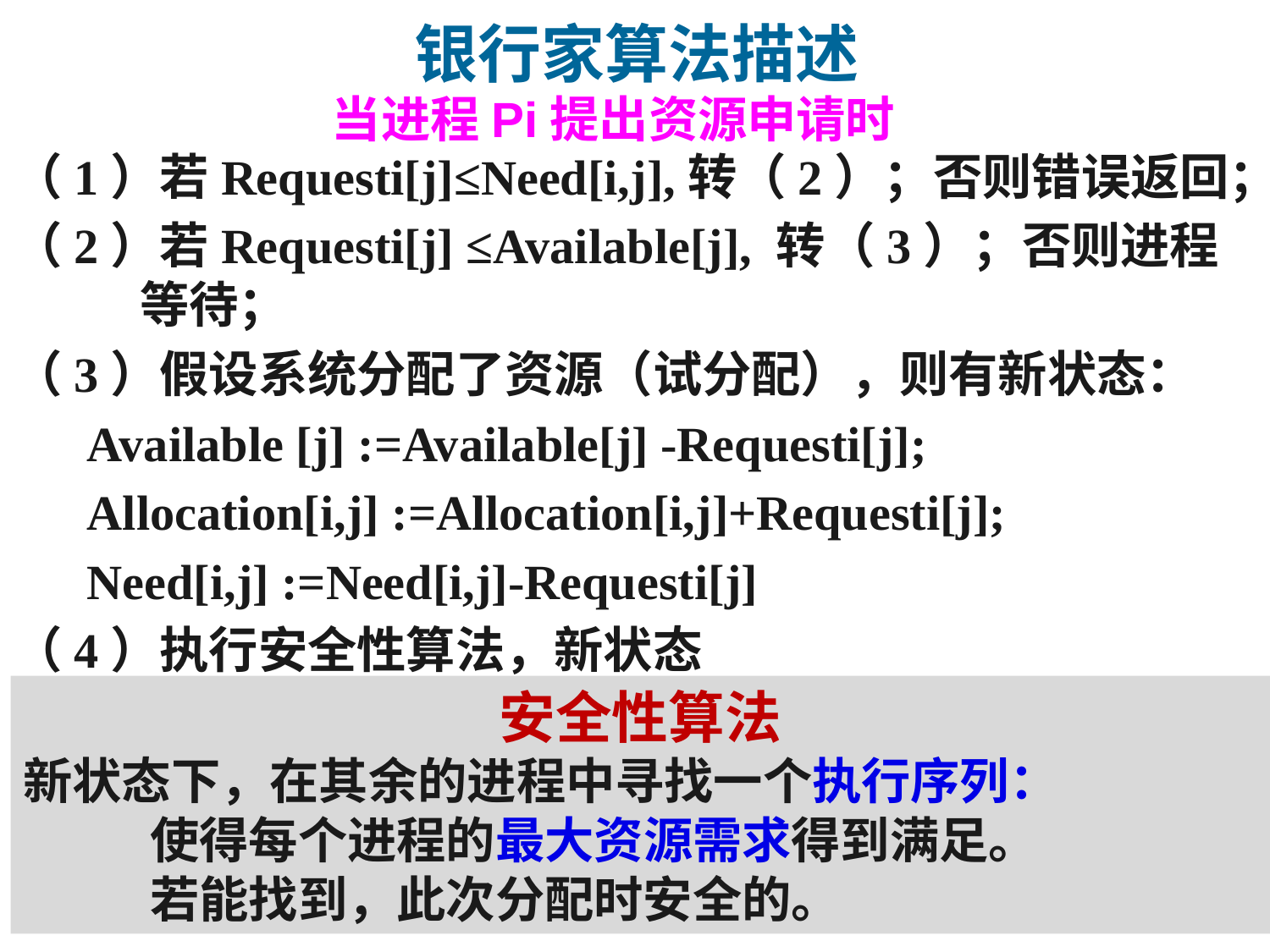

# 银行家算法描述
当进程Pi提出资源申请时
（1）若Requesti[j]≤Need[i,j],转（2）；否则错误返回；
（2）若Requesti[j] ≤Available[j], 转（3）；否则进程 	等待；
（3）假设系统分配了资源（试分配），则有新状态：
Available [j] :=Available[j] -Requesti[j];
Allocation[i,j] :=Allocation[i,j]+Requesti[j];
Need[i,j] :=Need[i,j]-Requesti[j]
（4）执行安全性算法，新状态
安全：分配完成；
不安全：恢复原状态，进程等待。
安全性算法
新状态下，在其余的进程中寻找一个执行序列：
	使得每个进程的最大资源需求得到满足。
	若能找到，此次分配时安全的。